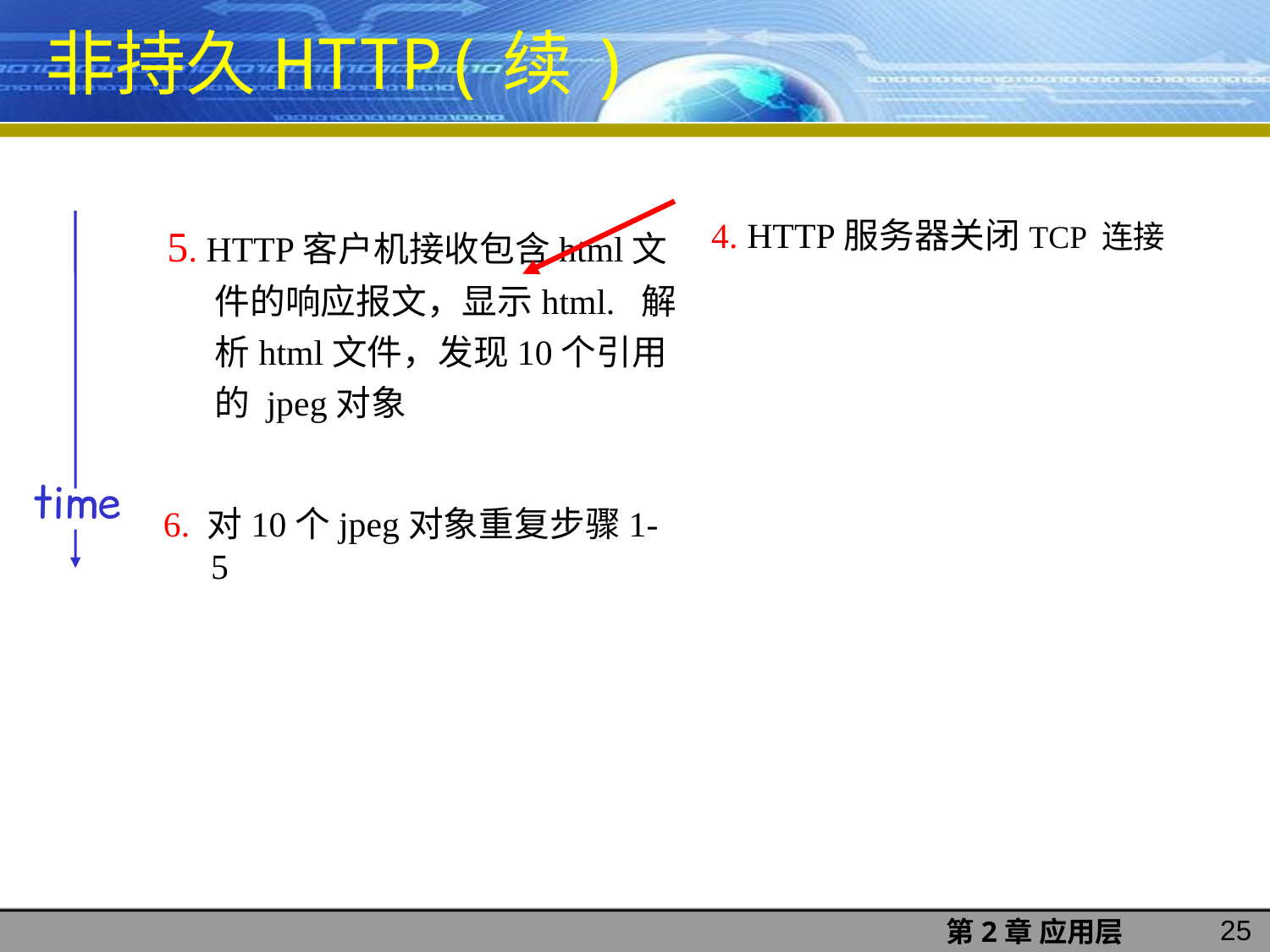

非持久HTTP(续)

5. HTTP客户机接收包含html文件的响应报文，显示html.  解析html文件，发现10个引用的 jpeg对象
4. HTTP服务器关闭TCP 连接

time

6. 对10个jpeg对象重复步骤1-5
25